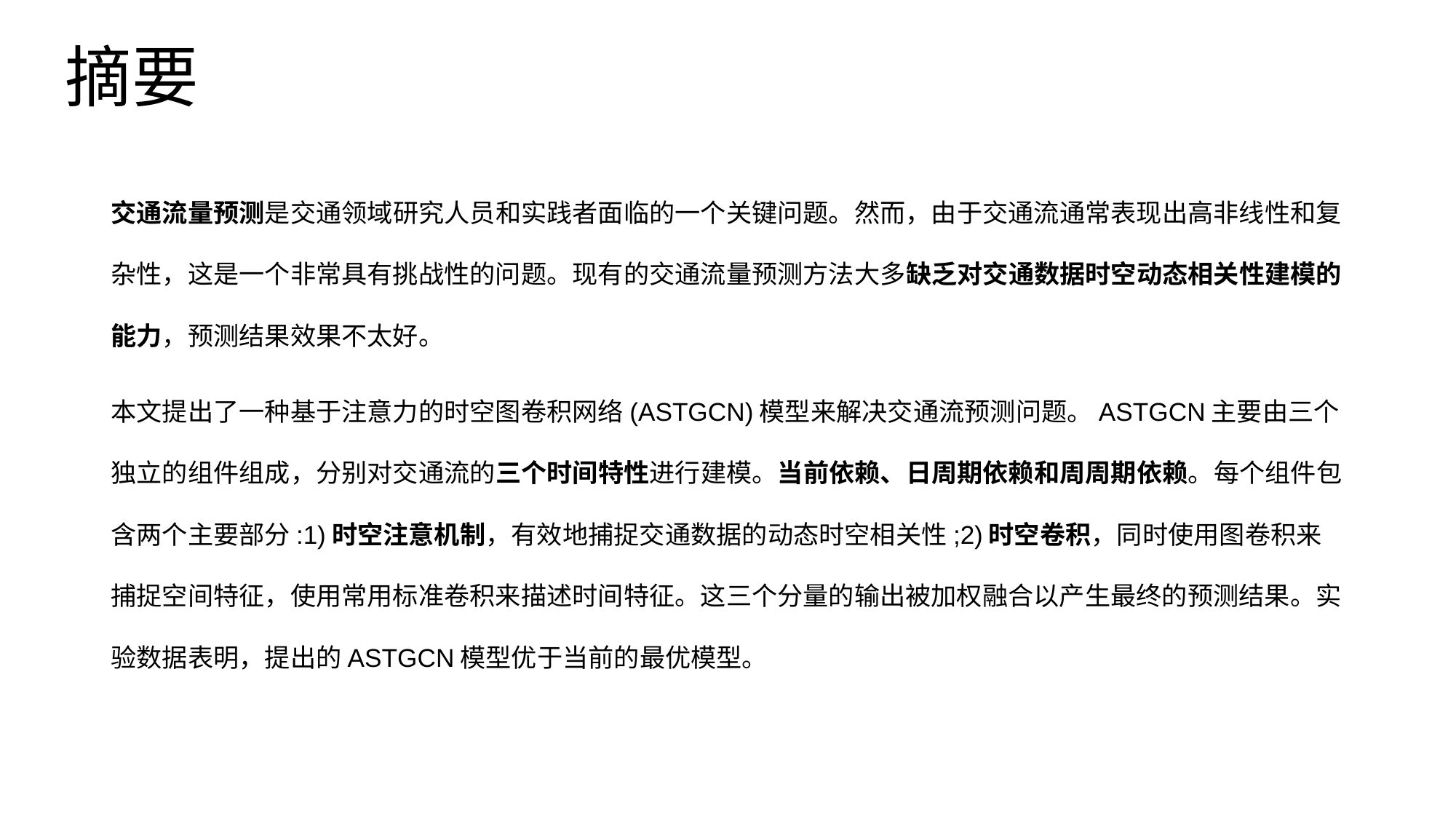

# 摘要
交通流量预测是交通领域研究人员和实践者面临的一个关键问题。然而，由于交通流通常表现出高非线性和复杂性，这是一个非常具有挑战性的问题。现有的交通流量预测方法大多缺乏对交通数据时空动态相关性建模的能力，预测结果效果不太好。
本文提出了一种基于注意力的时空图卷积网络(ASTGCN)模型来解决交通流预测问题。ASTGCN主要由三个独立的组件组成，分别对交通流的三个时间特性进行建模。当前依赖、日周期依赖和周周期依赖。每个组件包含两个主要部分:1)时空注意机制，有效地捕捉交通数据的动态时空相关性;2)时空卷积，同时使用图卷积来捕捉空间特征，使用常用标准卷积来描述时间特征。这三个分量的输出被加权融合以产生最终的预测结果。实验数据表明，提出的ASTGCN模型优于当前的最优模型。